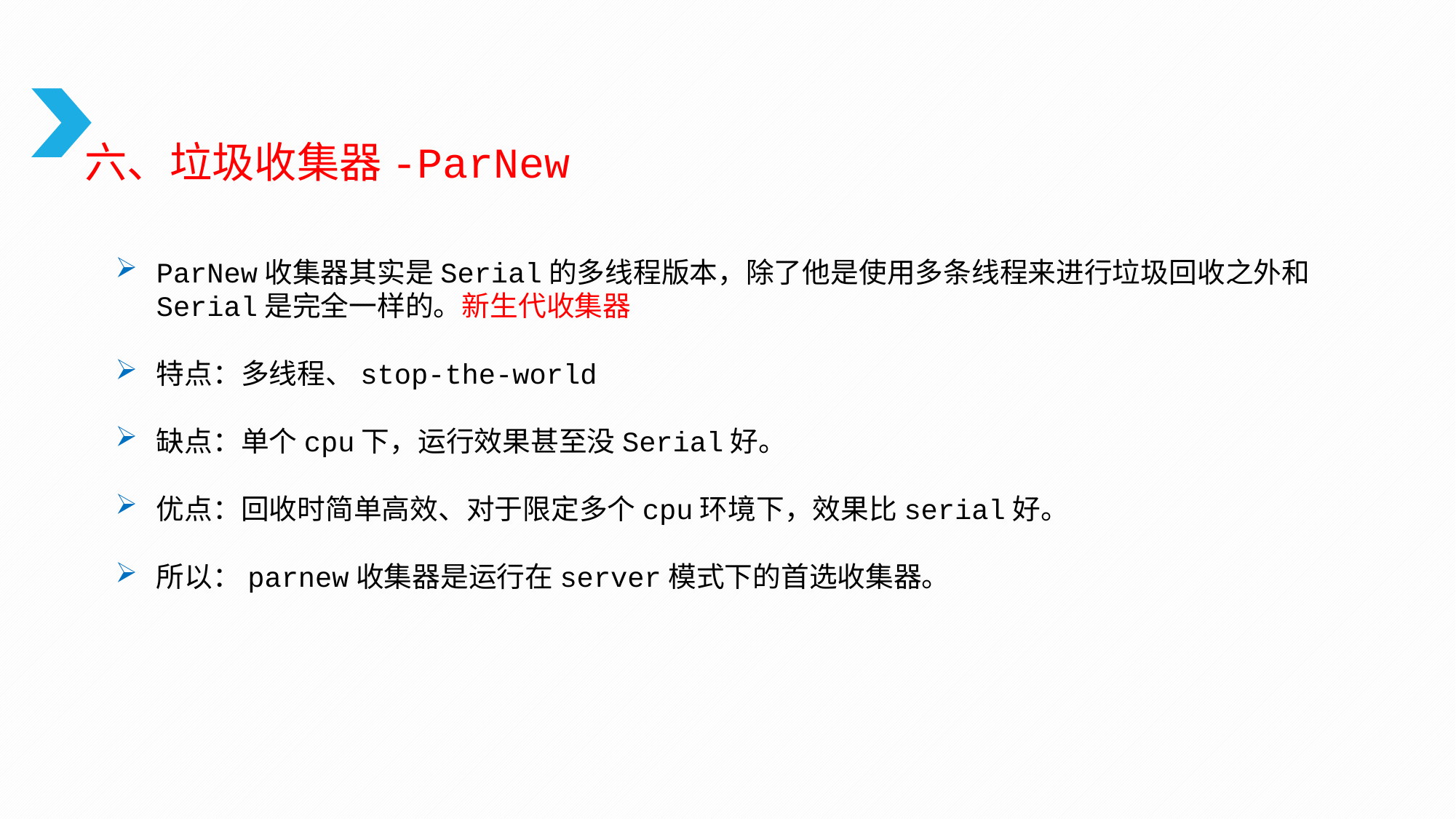

六、垃圾收集器-ParNew
ParNew收集器其实是Serial的多线程版本，除了他是使用多条线程来进行垃圾回收之外和Serial是完全一样的。新生代收集器

特点：多线程、stop-the-world

缺点：单个cpu下，运行效果甚至没Serial好。

优点：回收时简单高效、对于限定多个cpu环境下，效果比serial好。

所以：parnew收集器是运行在server模式下的首选收集器。